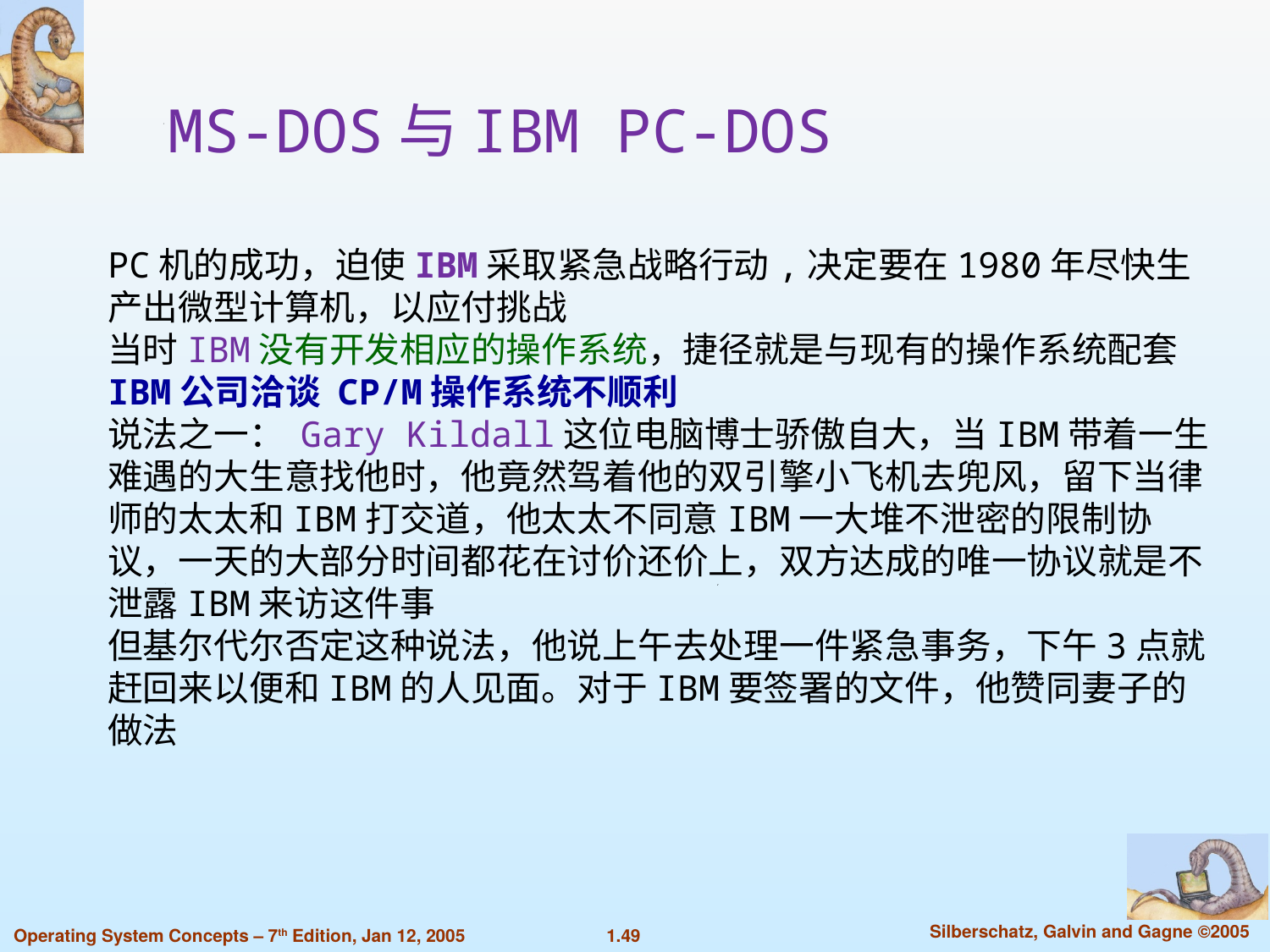

MS-DOS与IBM PC-DOS
PC机的成功，迫使IBM采取紧急战略行动,决定要在1980年尽快生产出微型计算机，以应付挑战
当时IBM没有开发相应的操作系统，捷径就是与现有的操作系统配套
IBM公司洽谈 CP/M操作系统不顺利
说法之一： Gary Kildall这位电脑博士骄傲自大，当IBM带着一生难遇的大生意找他时，他竟然驾着他的双引擎小飞机去兜风，留下当律师的太太和IBM打交道，他太太不同意IBM一大堆不泄密的限制协议，一天的大部分时间都花在讨价还价上，双方达成的唯一协议就是不泄露IBM来访这件事
但基尔代尔否定这种说法，他说上午去处理一件紧急事务，下午3点就赶回来以便和IBM的人见面。对于IBM要签署的文件，他赞同妻子的做法